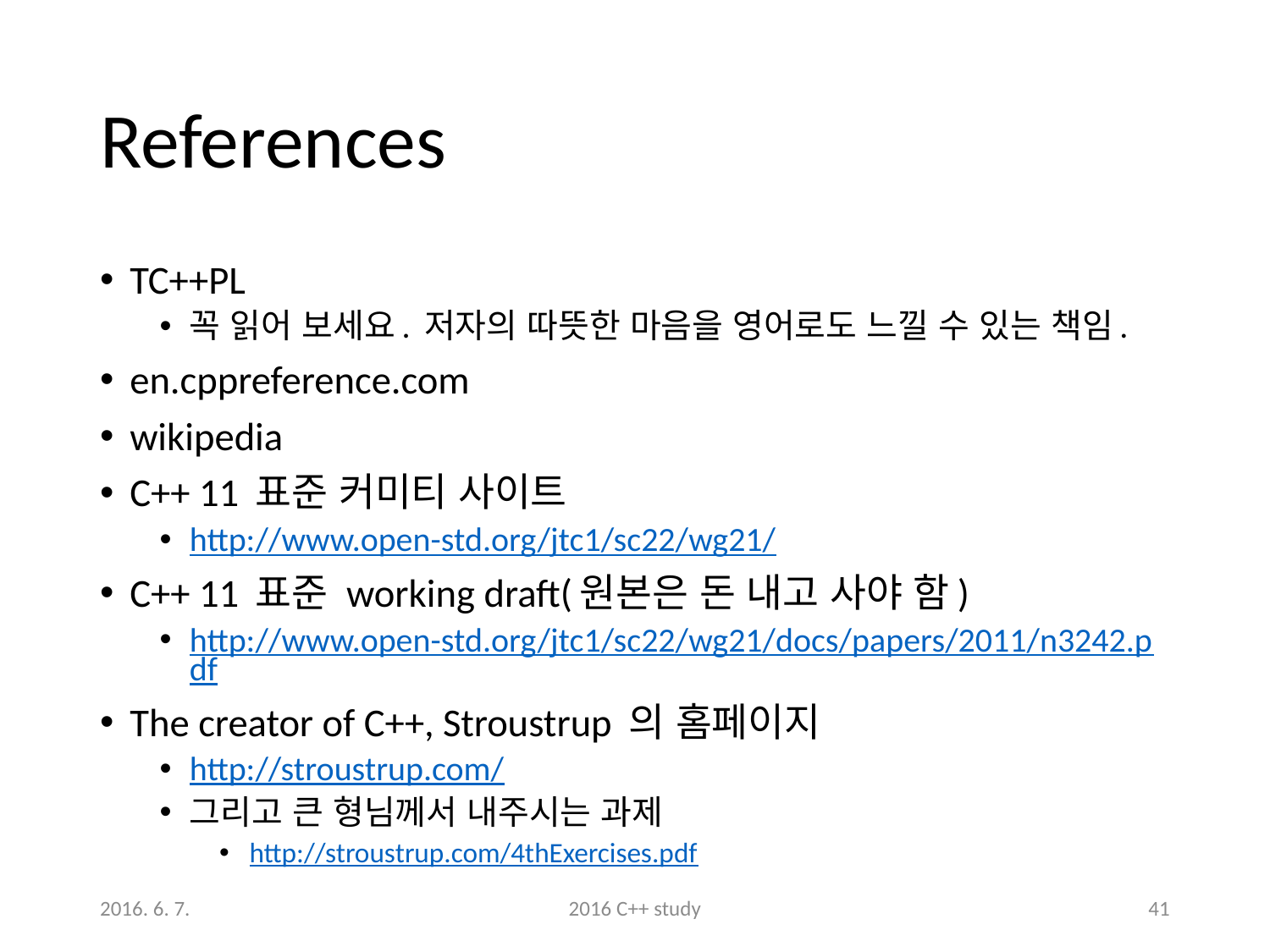

# References
TC++PL
꼭 읽어 보세요. 저자의 따뜻한 마음을 영어로도 느낄 수 있는 책임.
en.cppreference.com
wikipedia
C++ 11 표준 커미티 사이트
http://www.open-std.org/jtc1/sc22/wg21/
C++ 11 표준 working draft(원본은 돈 내고 사야 함)
http://www.open-std.org/jtc1/sc22/wg21/docs/papers/2011/n3242.pdf
The creator of C++, Stroustrup 의 홈페이지
http://stroustrup.com/
그리고 큰 형님께서 내주시는 과제
http://stroustrup.com/4thExercises.pdf

2016. 6. 7.
2016 C++ study
41